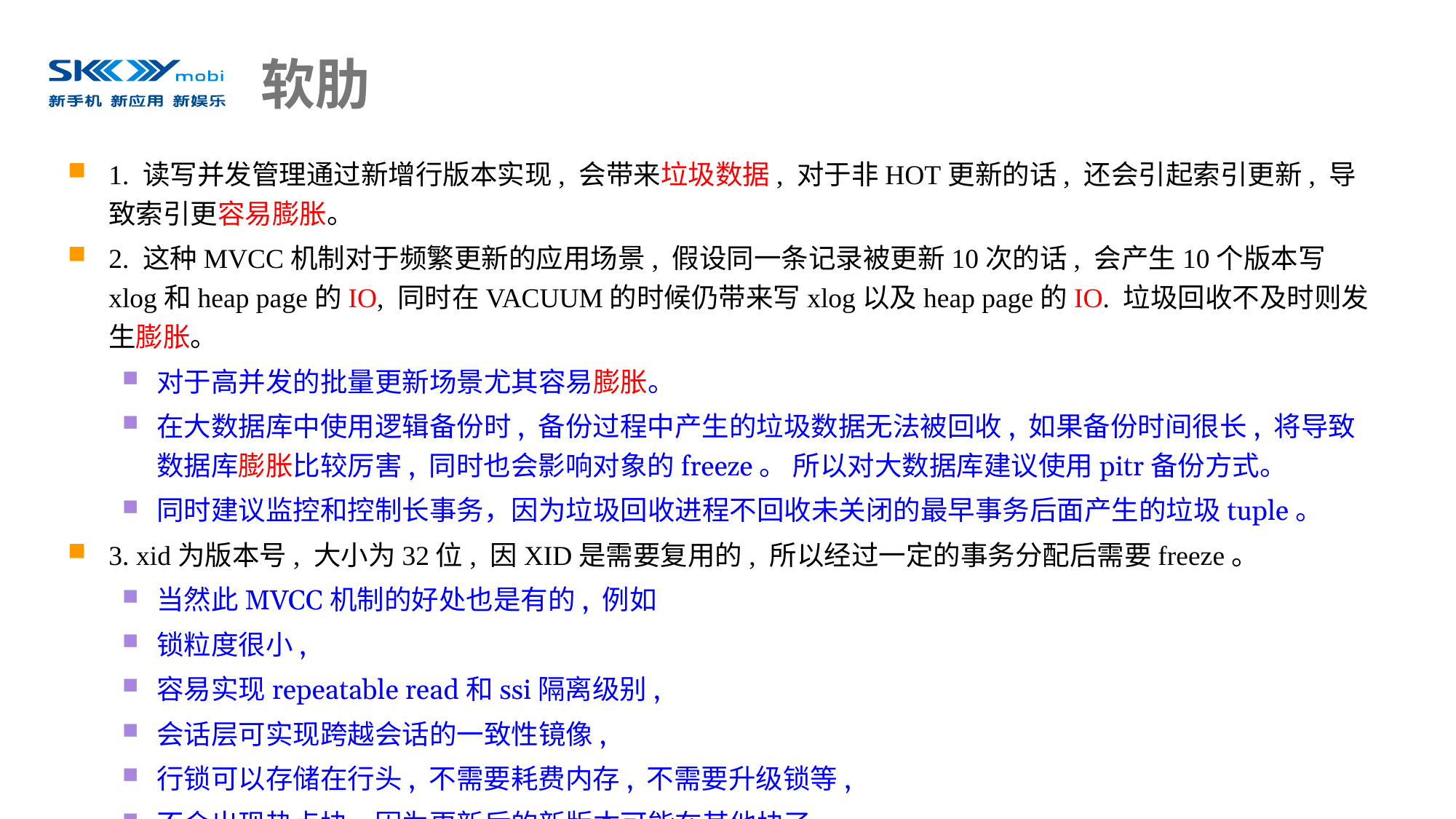

# 软肋
1. 读写并发管理通过新增行版本实现, 会带来垃圾数据, 对于非HOT更新的话, 还会引起索引更新, 导致索引更容易膨胀。
2. 这种MVCC机制对于频繁更新的应用场景, 假设同一条记录被更新10次的话, 会产生10个版本写xlog和heap page的IO, 同时在VACUUM的时候仍带来写xlog以及heap page的IO. 垃圾回收不及时则发生膨胀。
对于高并发的批量更新场景尤其容易膨胀。
在大数据库中使用逻辑备份时, 备份过程中产生的垃圾数据无法被回收, 如果备份时间很长, 将导致数据库膨胀比较厉害, 同时也会影响对象的freeze。 所以对大数据库建议使用pitr备份方式。
同时建议监控和控制长事务，因为垃圾回收进程不回收未关闭的最早事务后面产生的垃圾tuple。
3. xid为版本号, 大小为32位, 因XID是需要复用的, 所以经过一定的事务分配后需要freeze。
当然此MVCC机制的好处也是有的, 例如
锁粒度很小,
容易实现repeatable read和ssi隔离级别,
会话层可实现跨越会话的一致性镜像,
行锁可以存储在行头, 不需要耗费内存, 不需要升级锁等,
不会出现热点块，因为更新后的新版本可能在其他块了。